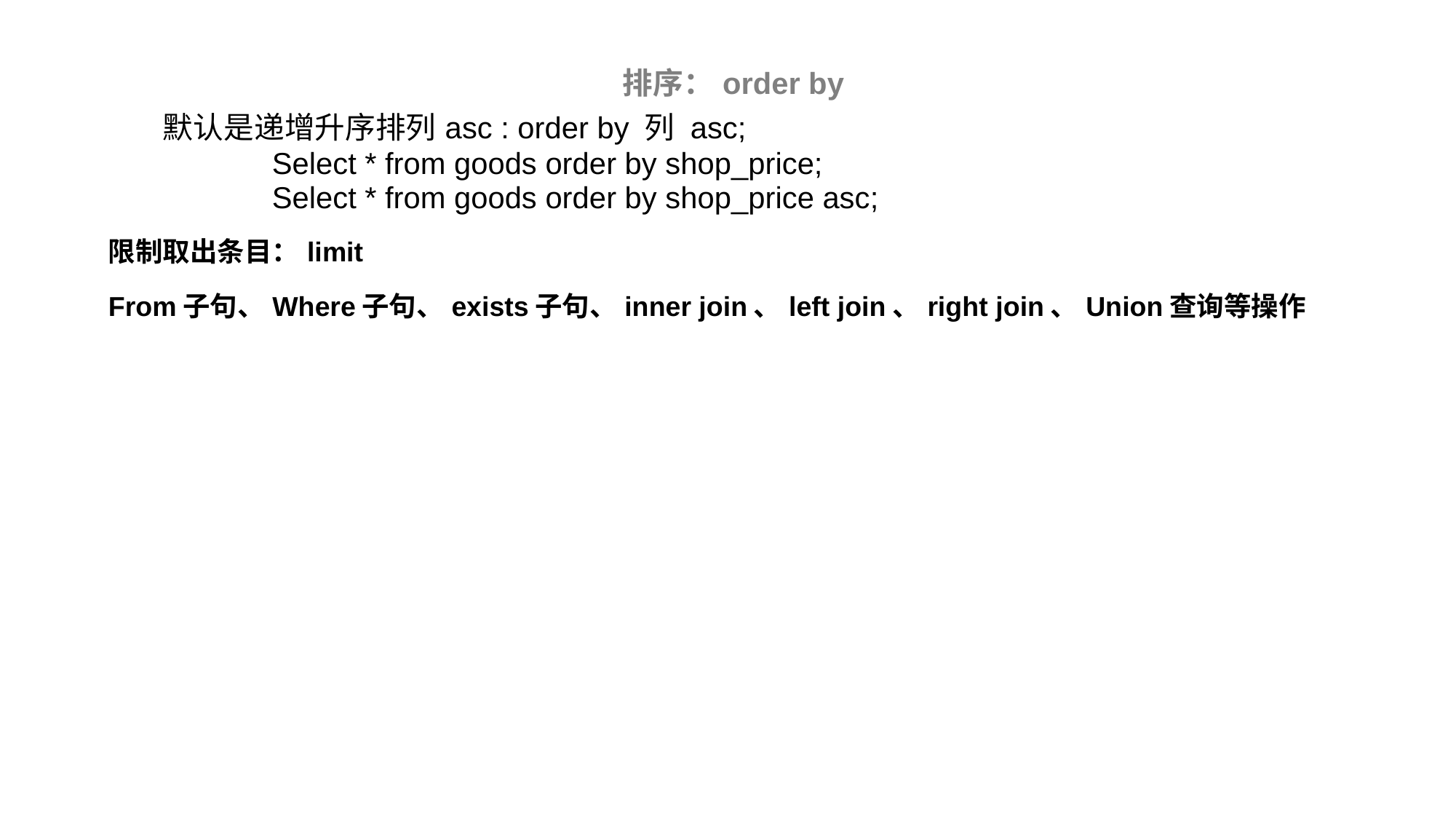

排序：order by
默认是递增升序排列asc : order by 列 asc;
	Select * from goods order by shop_price;
	Select * from goods order by shop_price asc;
限制取出条目：limit
From子句、Where子句、exists子句、inner join、left join、right join、Union查询等操作